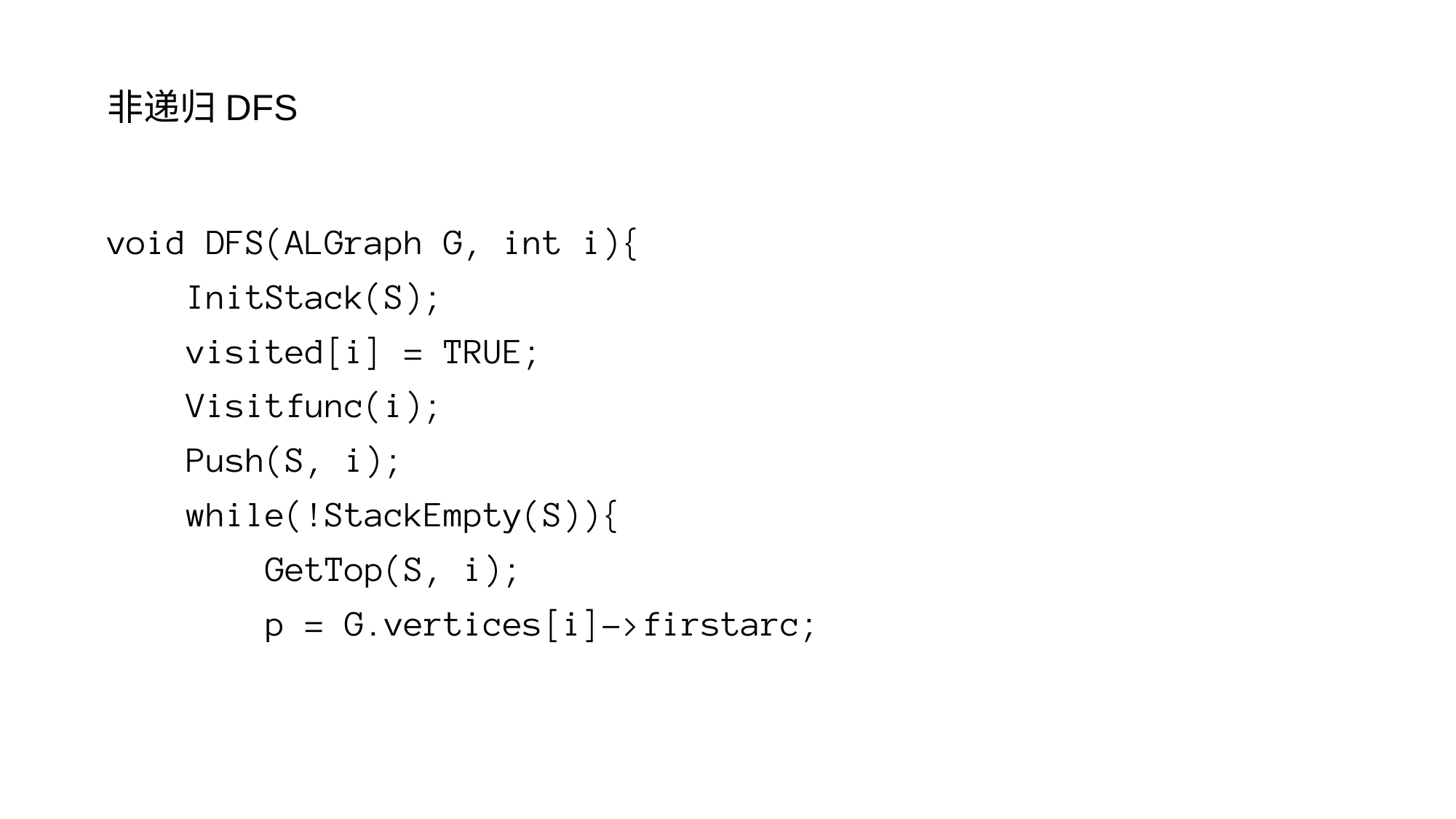

# 非递归DFS
void DFS(ALGraph G, int i){
    InitStack(S);
    visited[i] = TRUE;
    Visitfunc(i);
    Push(S, i);
    while(!StackEmpty(S)){
        GetTop(S, i);
        p = G.vertices[i]->firstarc;